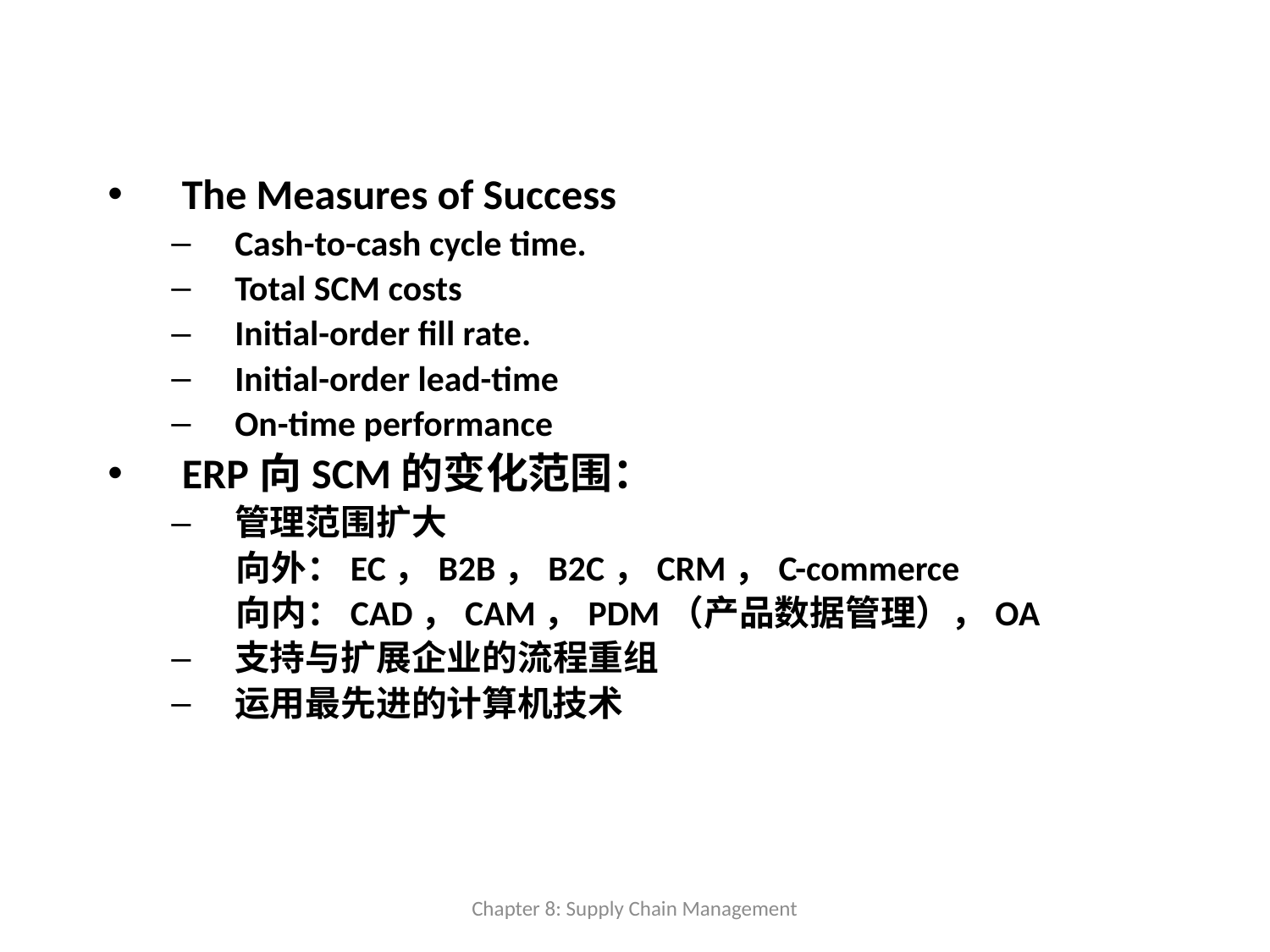

The Measures of Success
Cash-to-cash cycle time.
Total SCM costs
Initial-order fill rate.
Initial-order lead-time
On-time performance
ERP向SCM的变化范围：
管理范围扩大
       向外：EC，B2B，B2C，CRM，C-commerce
       向内：CAD，CAM，PDM（产品数据管理），OA
支持与扩展企业的流程重组
运用最先进的计算机技术
Chapter 8: Supply Chain Management